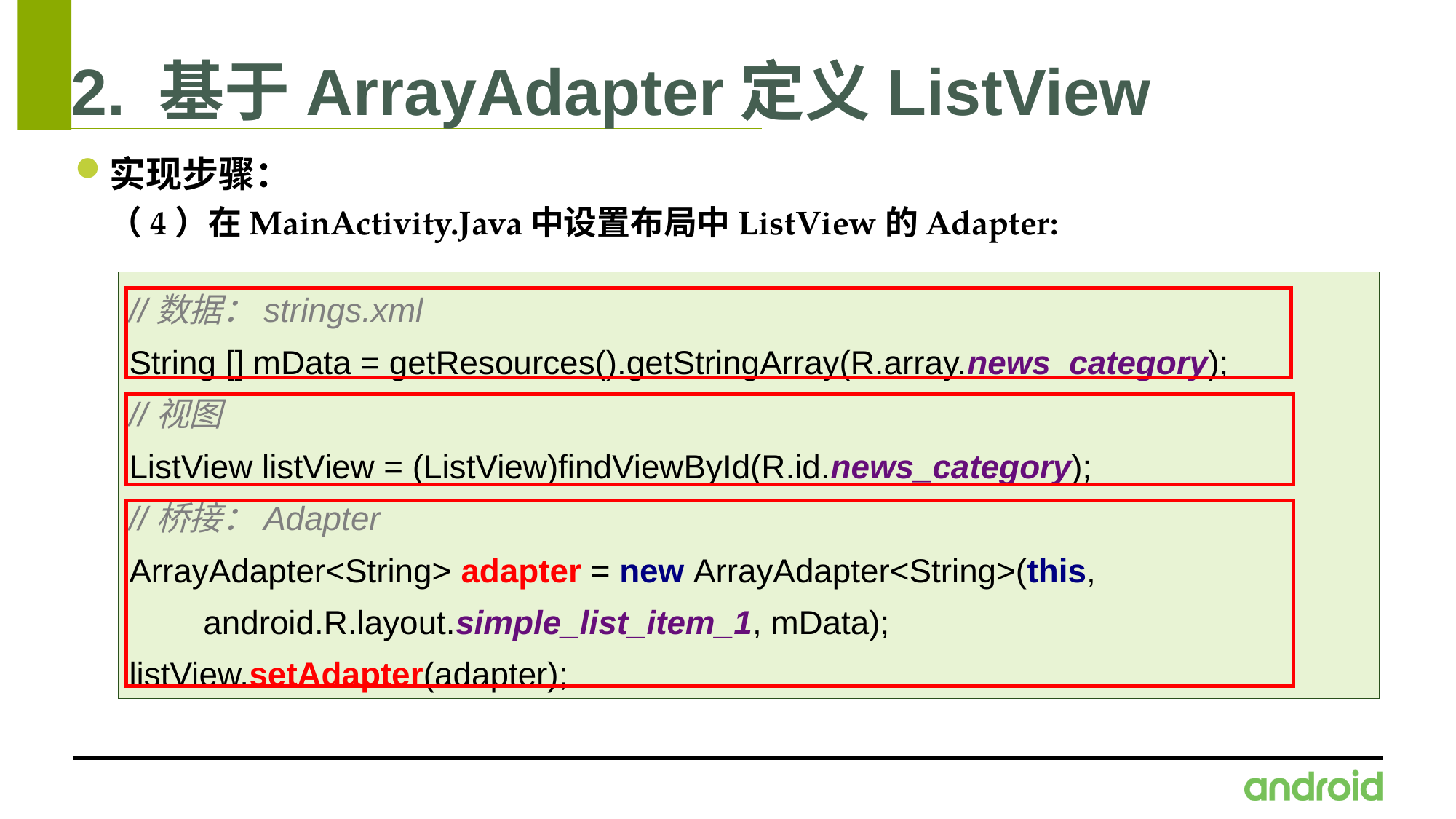

# 2. 基于ArrayAdapter定义ListView
实现步骤：
（4）在MainActivity.Java中设置布局中ListView的Adapter:

//数据：strings.xml
String [] mData = getResources().getStringArray(R.array.news_category);
//视图
ListView listView = (ListView)findViewById(R.id.news_category);
//桥接：Adapter
ArrayAdapter<String> adapter = new ArrayAdapter<String>(this,
        android.R.layout.simple_list_item_1, mData);
listView.setAdapter(adapter);